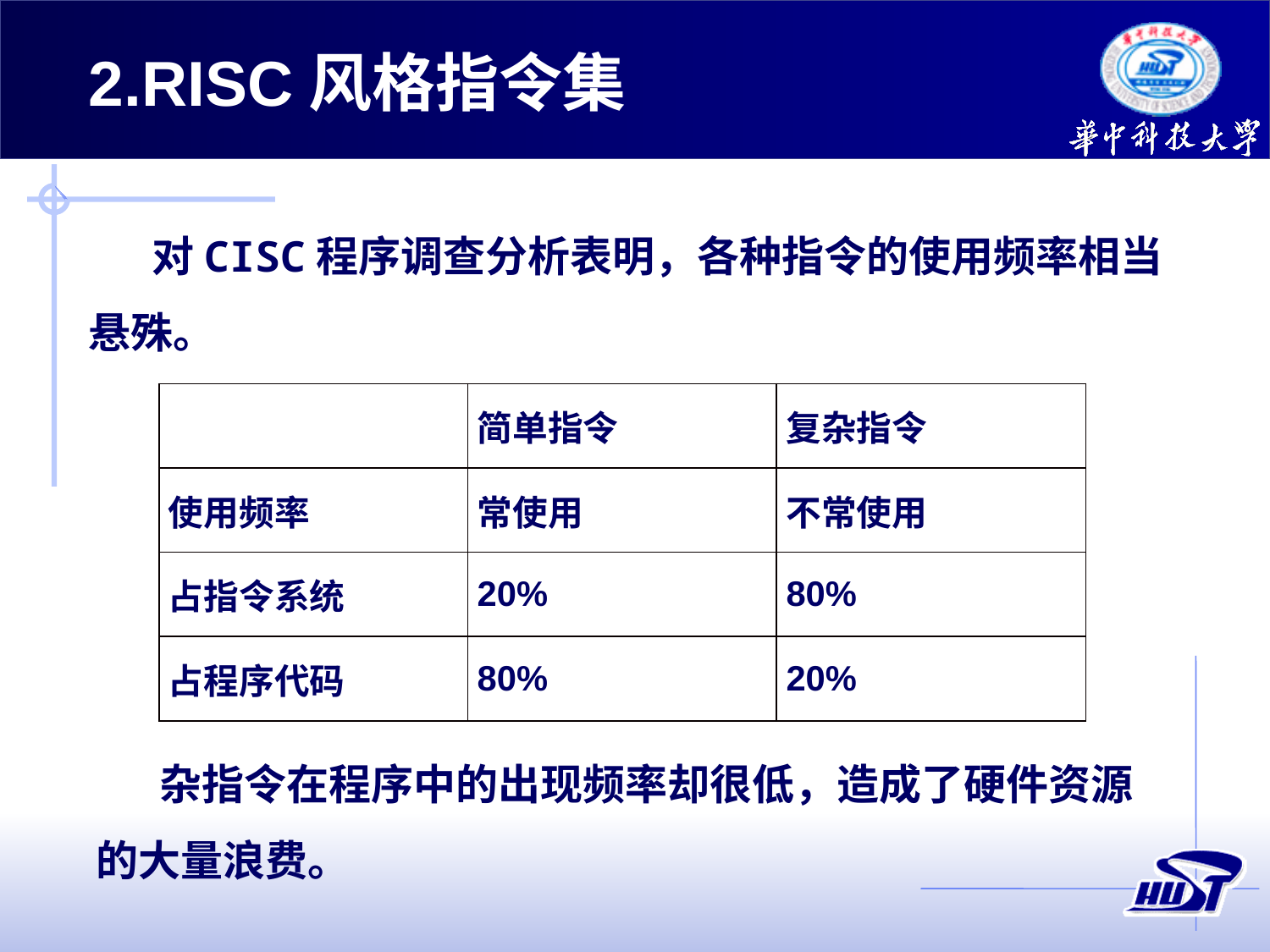

2.RISC风格指令集
对CISC程序调查分析表明，各种指令的使用频率相当悬殊。
|  | 简单指令 | 复杂指令 |
| --- | --- | --- |
| 使用频率 | 常使用 | 不常使用 |
| 占指令系统 | 20% | 80% |
| 占程序代码 | 80% | 20% |
杂指令在程序中的出现频率却很低，造成了硬件资源的大量浪费。